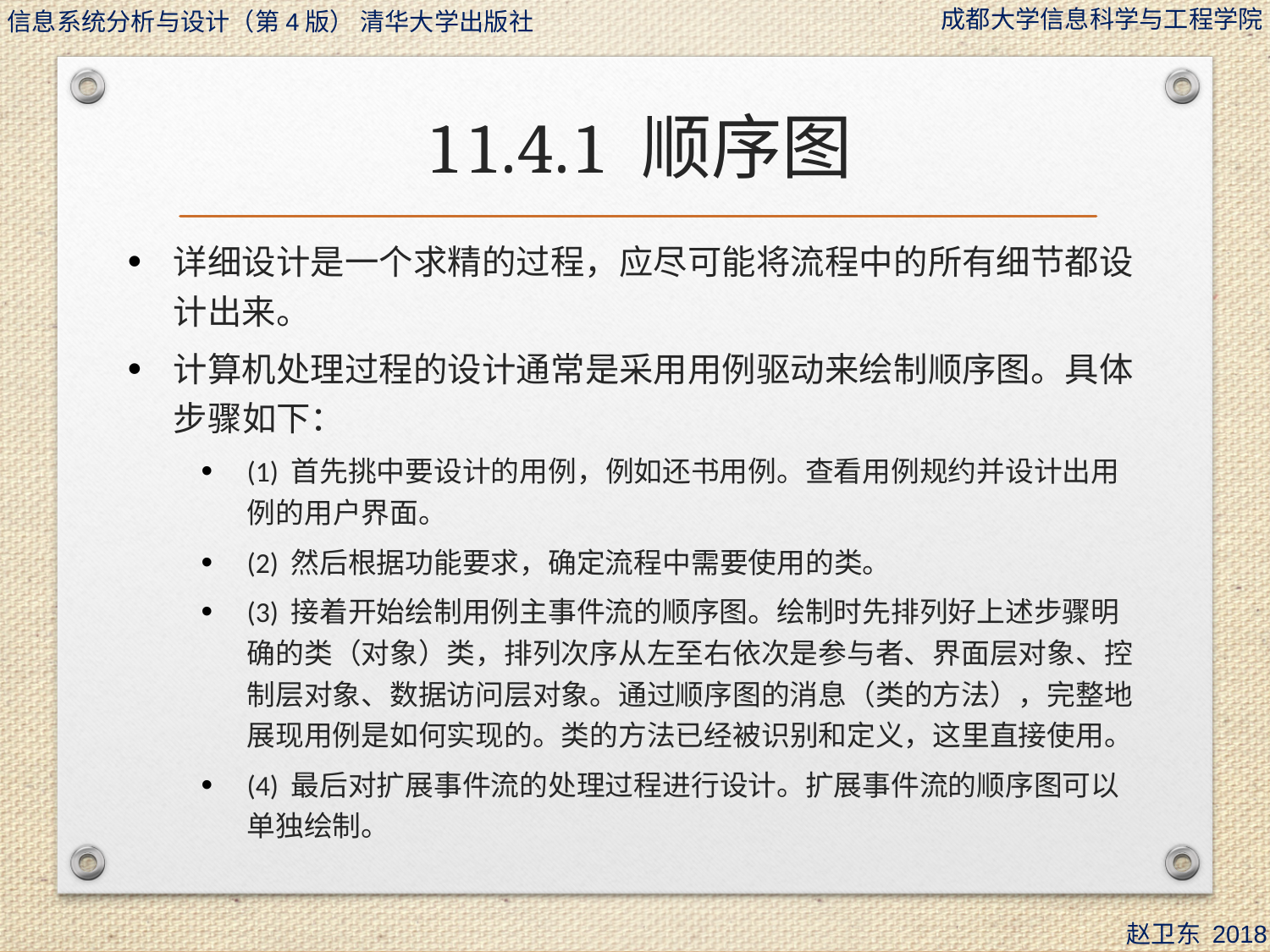

# 11.4.1 顺序图
详细设计是一个求精的过程，应尽可能将流程中的所有细节都设计出来。
计算机处理过程的设计通常是采用用例驱动来绘制顺序图。具体步骤如下：
(1) 首先挑中要设计的用例，例如还书用例。查看用例规约并设计出用例的用户界面。
(2) 然后根据功能要求，确定流程中需要使用的类。
(3) 接着开始绘制用例主事件流的顺序图。绘制时先排列好上述步骤明确的类（对象）类，排列次序从左至右依次是参与者、界面层对象、控制层对象、数据访问层对象。通过顺序图的消息（类的方法），完整地展现用例是如何实现的。类的方法已经被识别和定义，这里直接使用。
(4) 最后对扩展事件流的处理过程进行设计。扩展事件流的顺序图可以单独绘制。